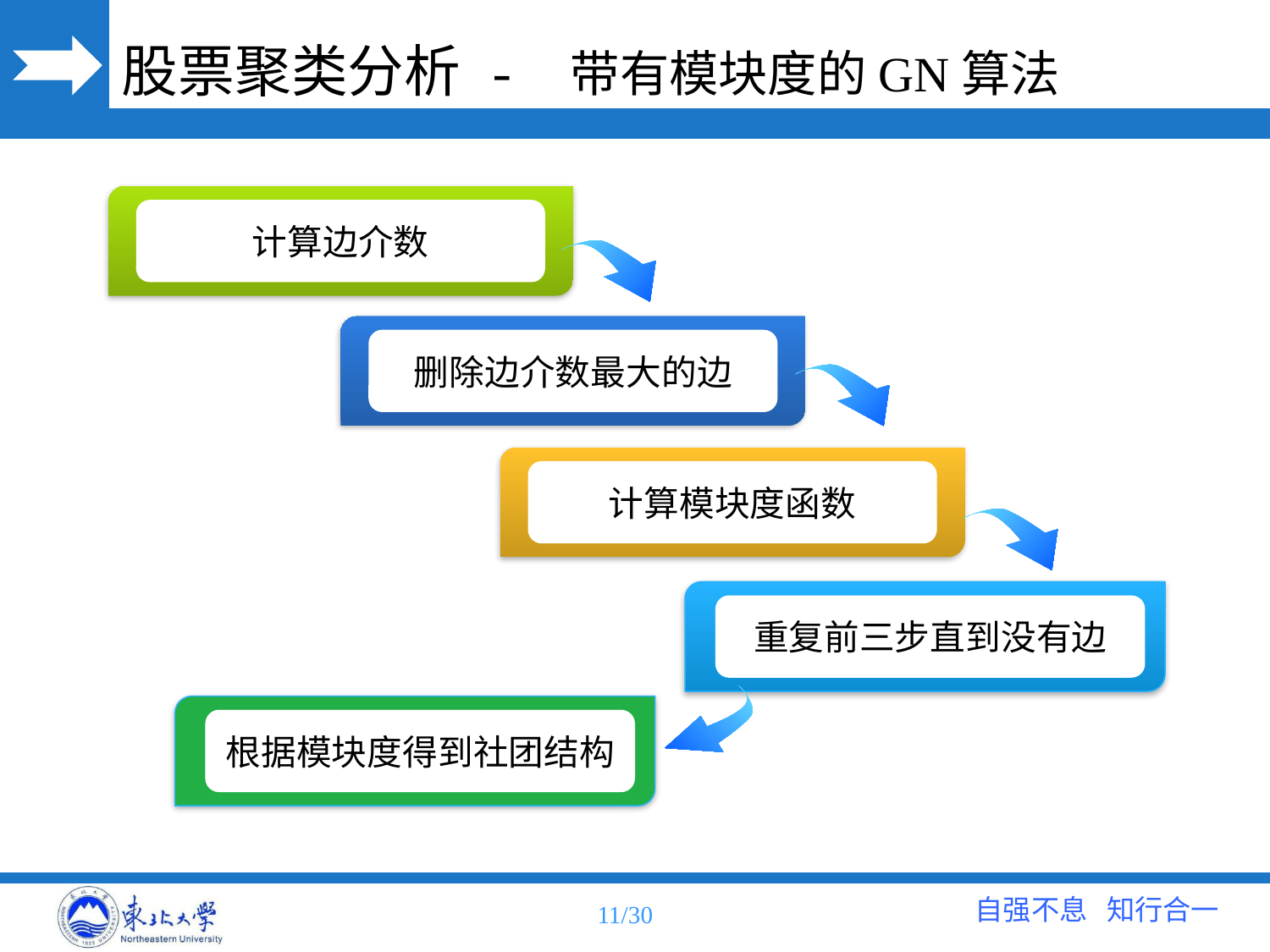

# 股票聚类分析 -  带有模块度的GN算法

计算边介数

删除边介数最大的边

计算模块度函数

重复前三步直到没有边

根据模块度得到社团结构
11/30